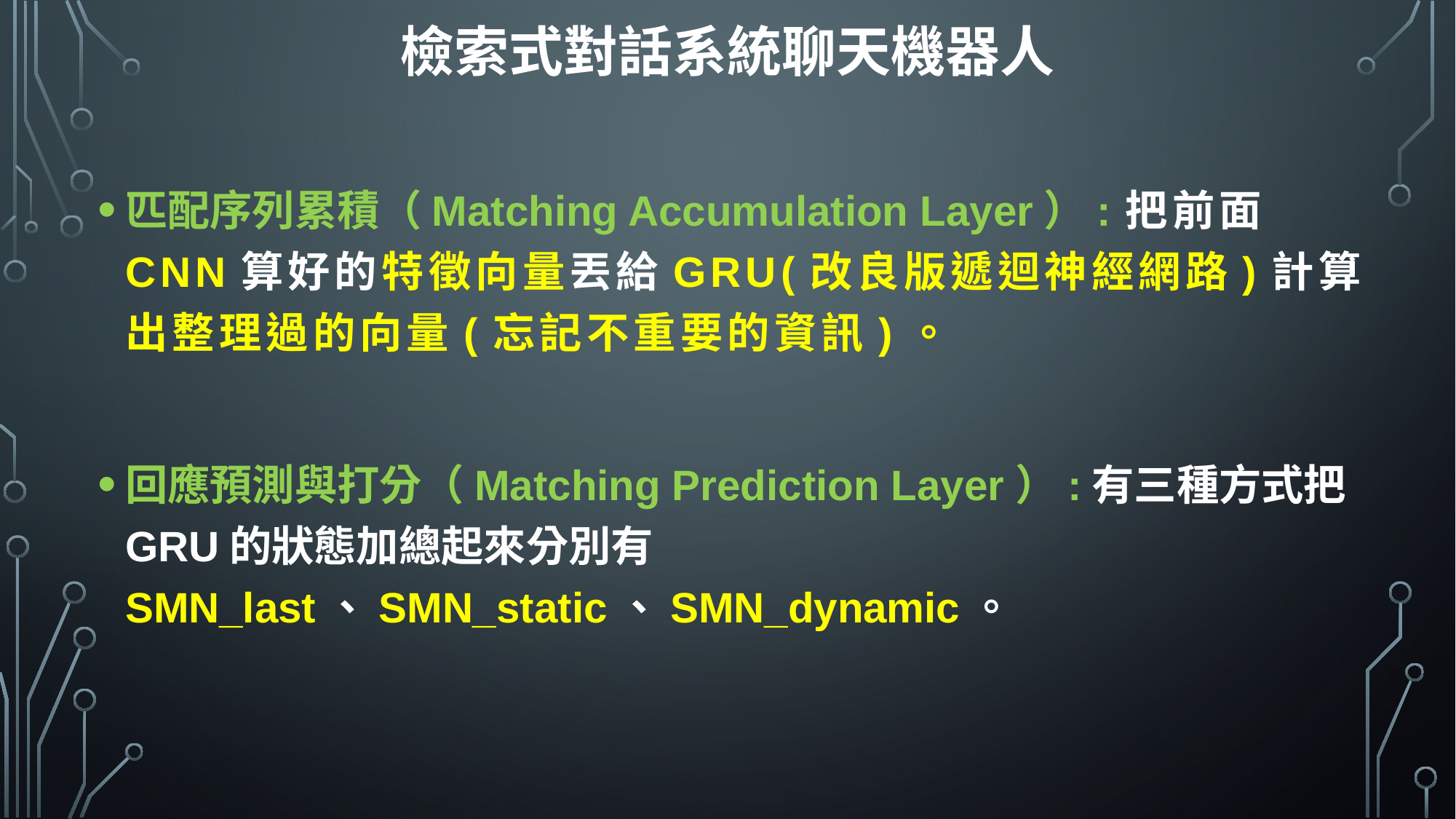

檢索式對話系統聊天機器人
匹配序列累積（Matching Accumulation Layer）:把前面CNN算好的特徵向量丟給GRU(改良版遞迴神經網路)計算出整理過的向量(忘記不重要的資訊)。

回應預測與打分（Matching Prediction Layer）:有三種方式把GRU的狀態加總起來分別有SMN_last、SMN_static、SMN_dynamic。